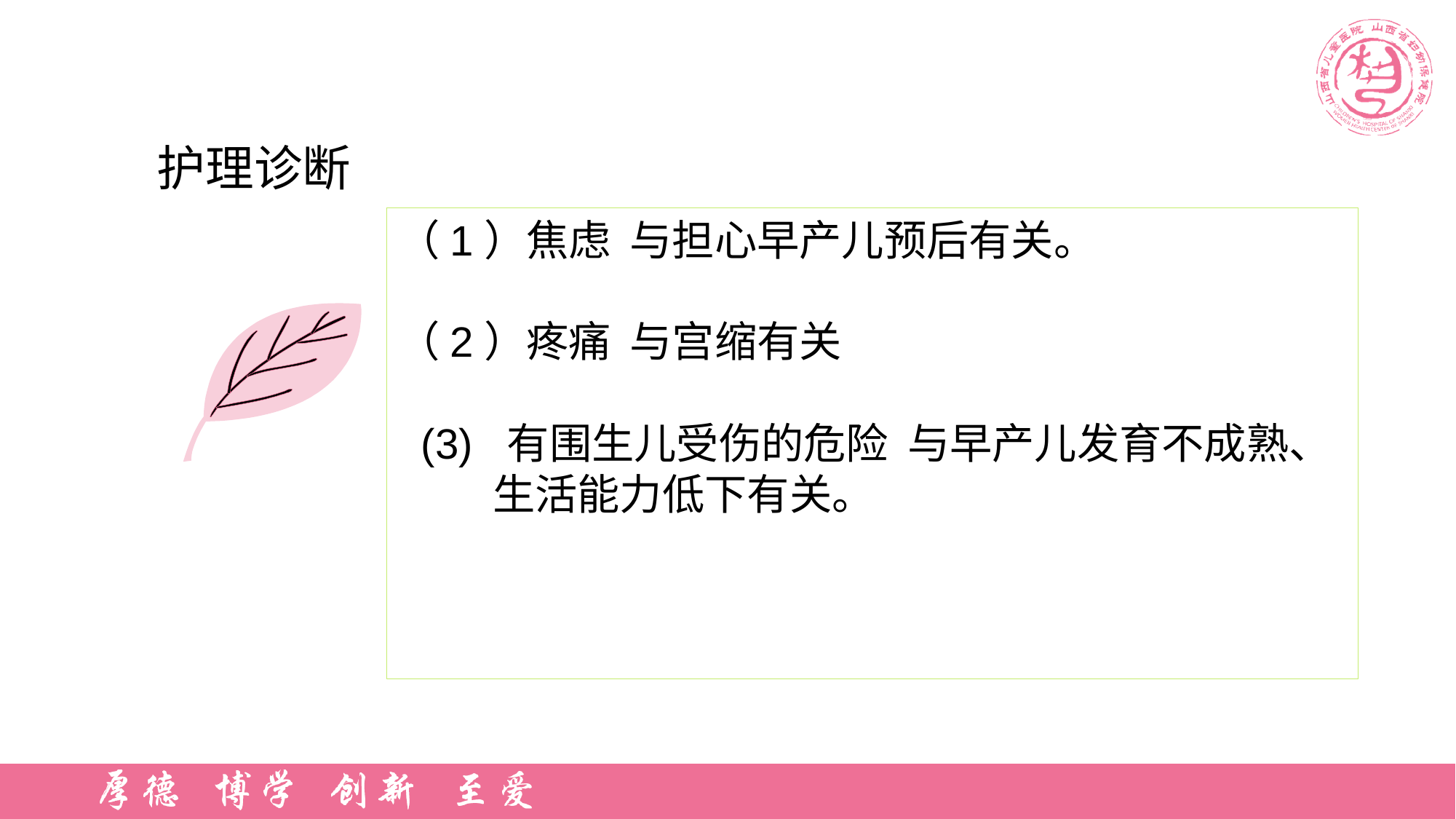

护理诊断
（1）焦虑  与担心早产儿预后有关。

（2）疼痛  与宫缩有关

  (3)  有围生儿受伤的危险  与早产儿发育不成熟、
         生活能力低下有关。